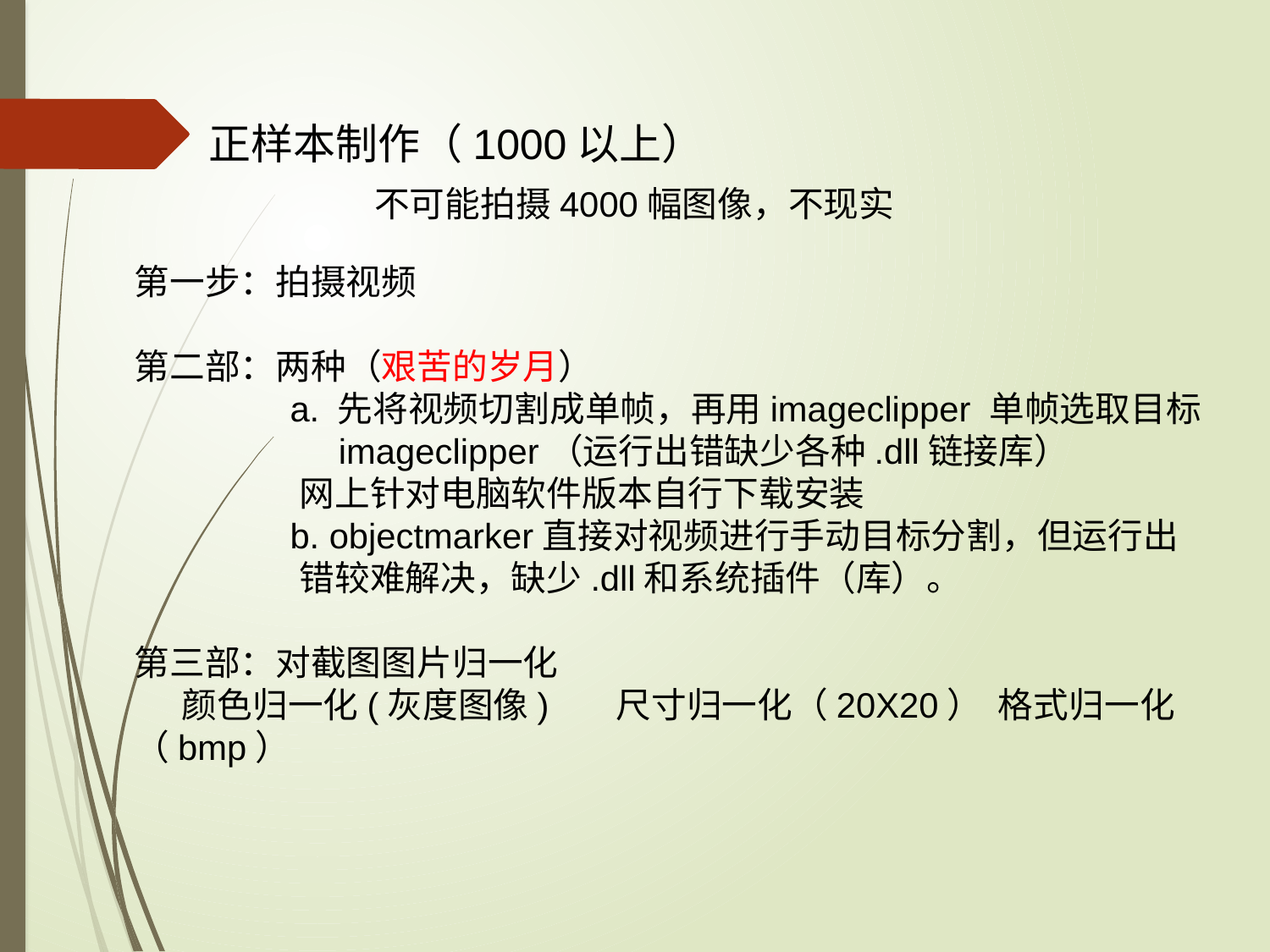

正样本制作（1000以上）
不可能拍摄4000幅图像，不现实
第一步：拍摄视频

第二部：两种（艰苦的岁月）
                a. 先将视频切割成单帧，再用imageclipper 单帧选取目标
                     imageclipper（运行出错缺少各种.dll链接库）
                    网上针对电脑软件版本自行下载安装
                b. objectmarker直接对视频进行手动目标分割，但运行出
                    错较难解决，缺少.dll和系统插件（库）。

第三部：对截图图片归一化
     颜色归一化(灰度图像)      尺寸归一化（20X20）  格式归一化（bmp）